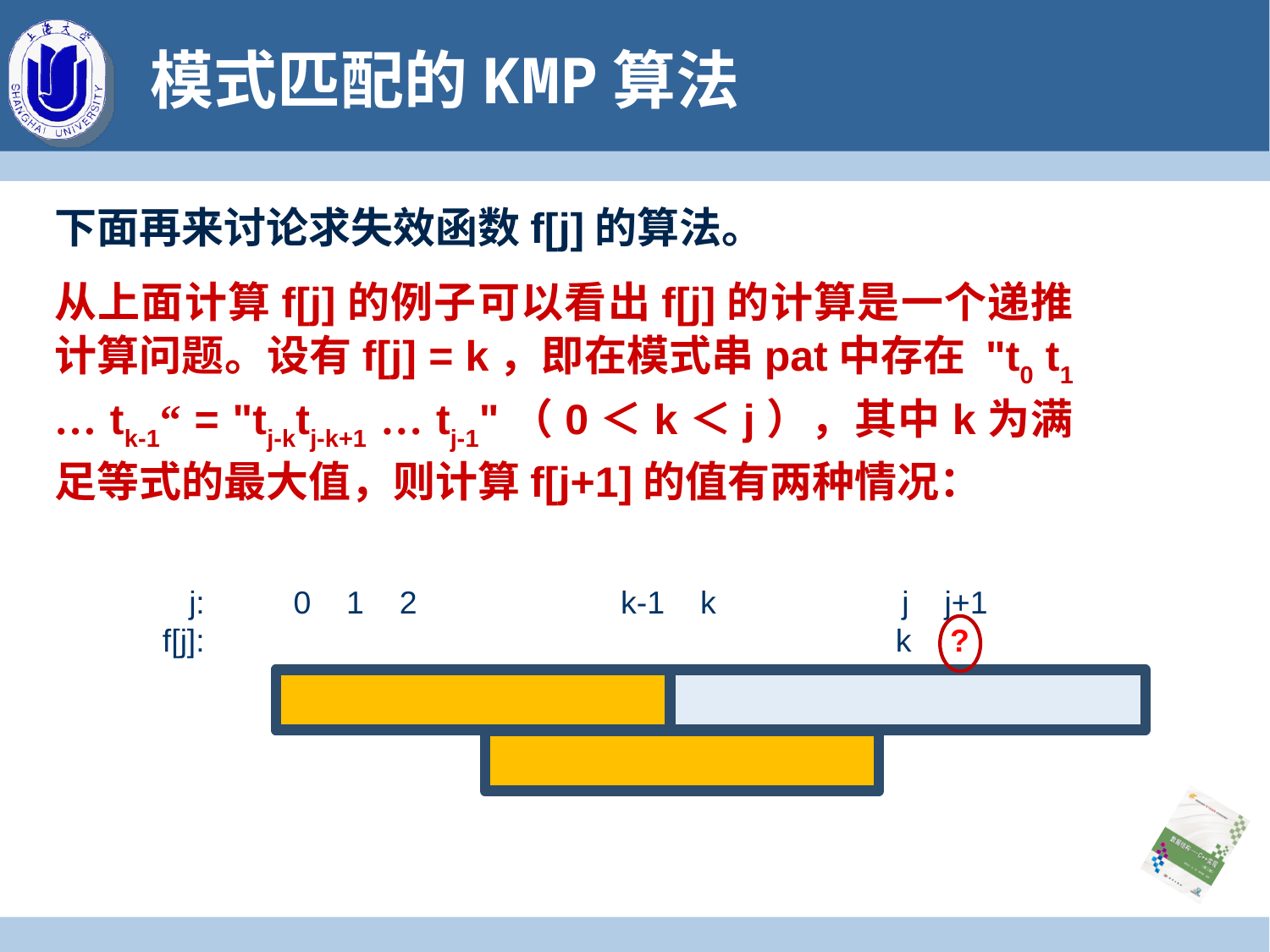

# 模式匹配的KMP算法
下面再来讨论求失效函数f[j]的算法。
从上面计算f[j]的例子可以看出f[j]的计算是一个递推计算问题。设有f[j] = k，即在模式串pat中存在 "t0 t1 … tk-1“ = "tj-ktj-k+1 … tj-1"（0＜k＜j），其中k为满足等式的最大值，则计算f[j+1]的值有两种情况：
   j:          0    1    2                       k-1    k                     j    j+1
f[j]:                                                                              k
?